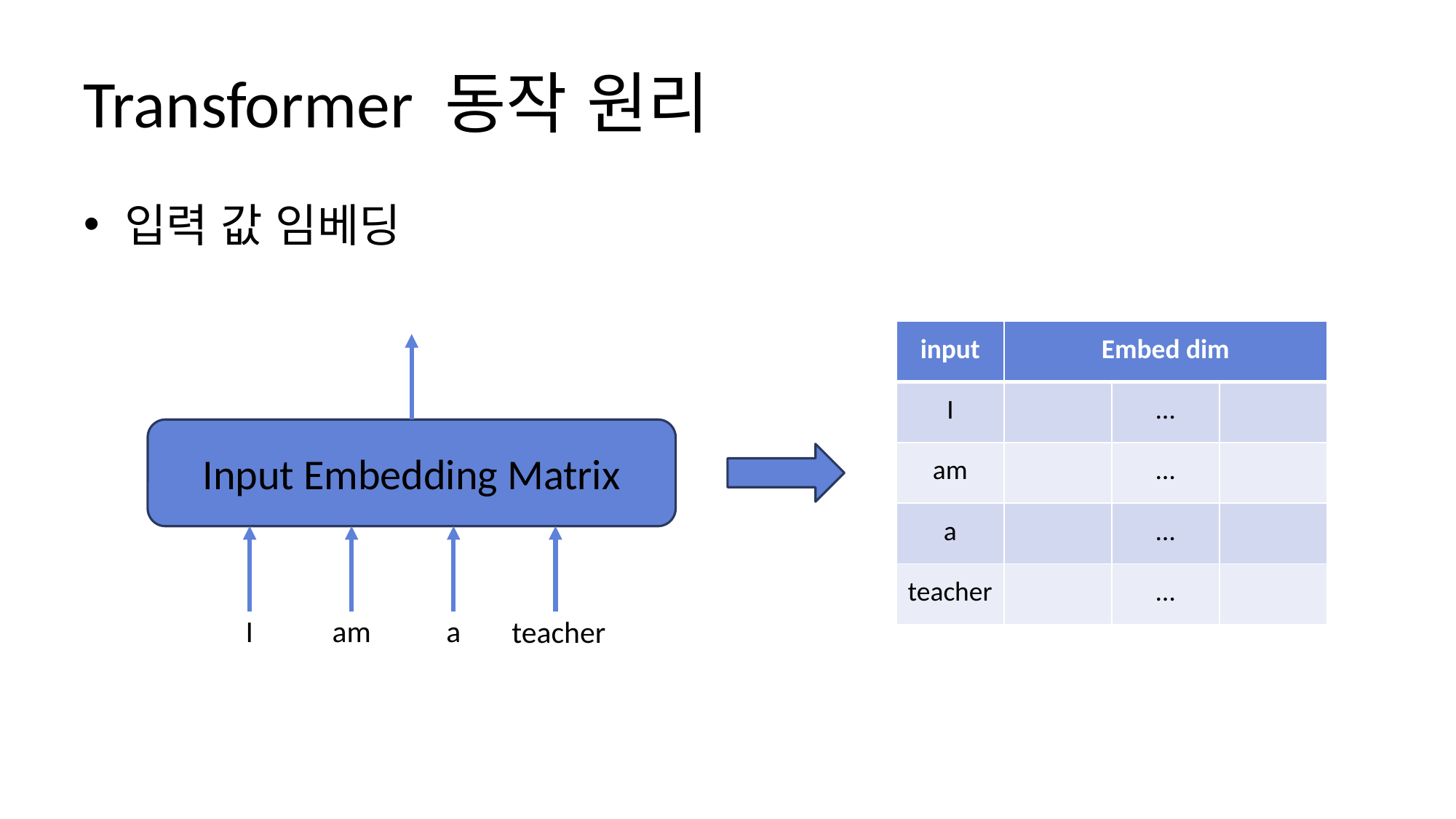

# Transformer 동작 원리
입력 값 임베딩
| input | Embed dim |  |  |
| --- | --- | --- | --- |
| I |  | … |  |
| am |  | … |  |
| a |  | … |  |
| teacher |  | … |  |
Input Embedding Matrix
I
am
a
teacher